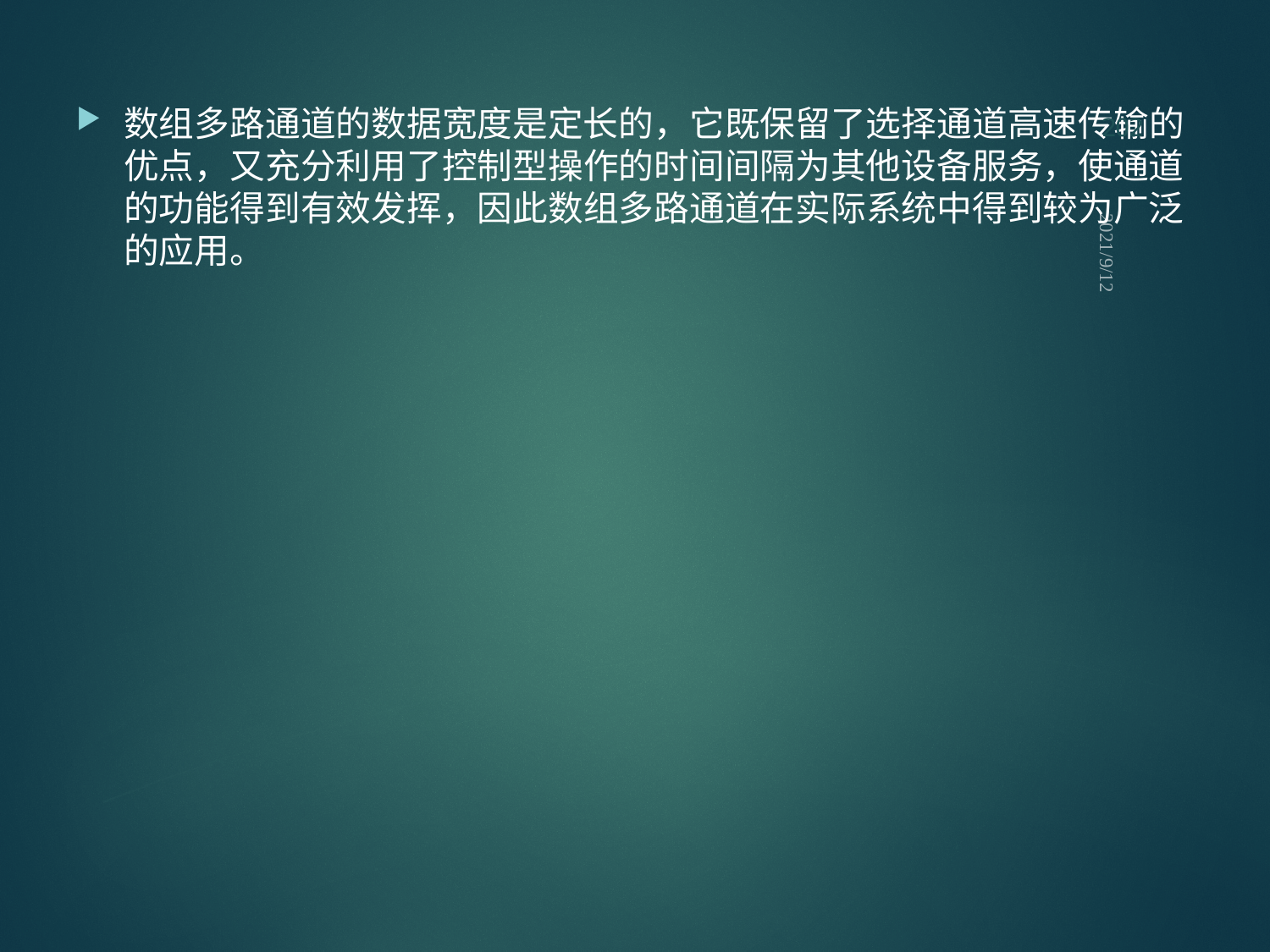

202
数组多路通道的数据宽度是定长的，它既保留了选择通道高速传输的优点，又充分利用了控制型操作的时间间隔为其他设备服务，使通道的功能得到有效发挥，因此数组多路通道在实际系统中得到较为广泛的应用。
2021/9/12